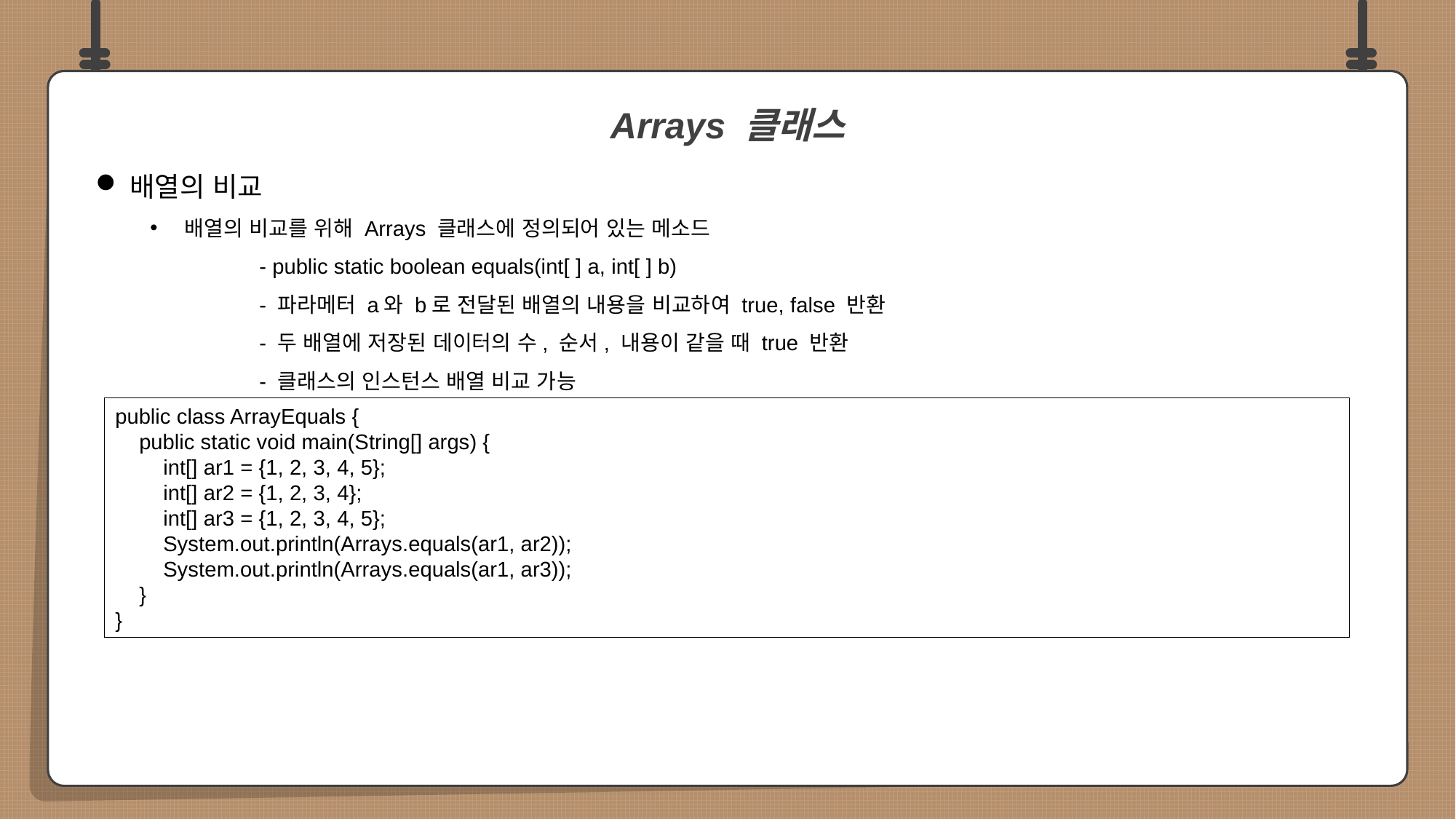

배열의 비교
배열의 비교를 위해 Arrays 클래스에 정의되어 있는 메소드
	- public static boolean equals(int[ ] a, int[ ] b)
	- 파라메터 a와 b로 전달된 배열의 내용을 비교하여 true, false 반환
	- 두 배열에 저장된 데이터의 수, 순서, 내용이 같을 때 true 반환
	- 클래스의 인스턴스 배열 비교 가능

Arrays 클래스

public class ArrayEquals {
    public static void main(String[] args) {
        int[] ar1 = {1, 2, 3, 4, 5};
        int[] ar2 = {1, 2, 3, 4};
        int[] ar3 = {1, 2, 3, 4, 5};
        System.out.println(Arrays.equals(ar1, ar2));
        System.out.println(Arrays.equals(ar1, ar3));
    }
}